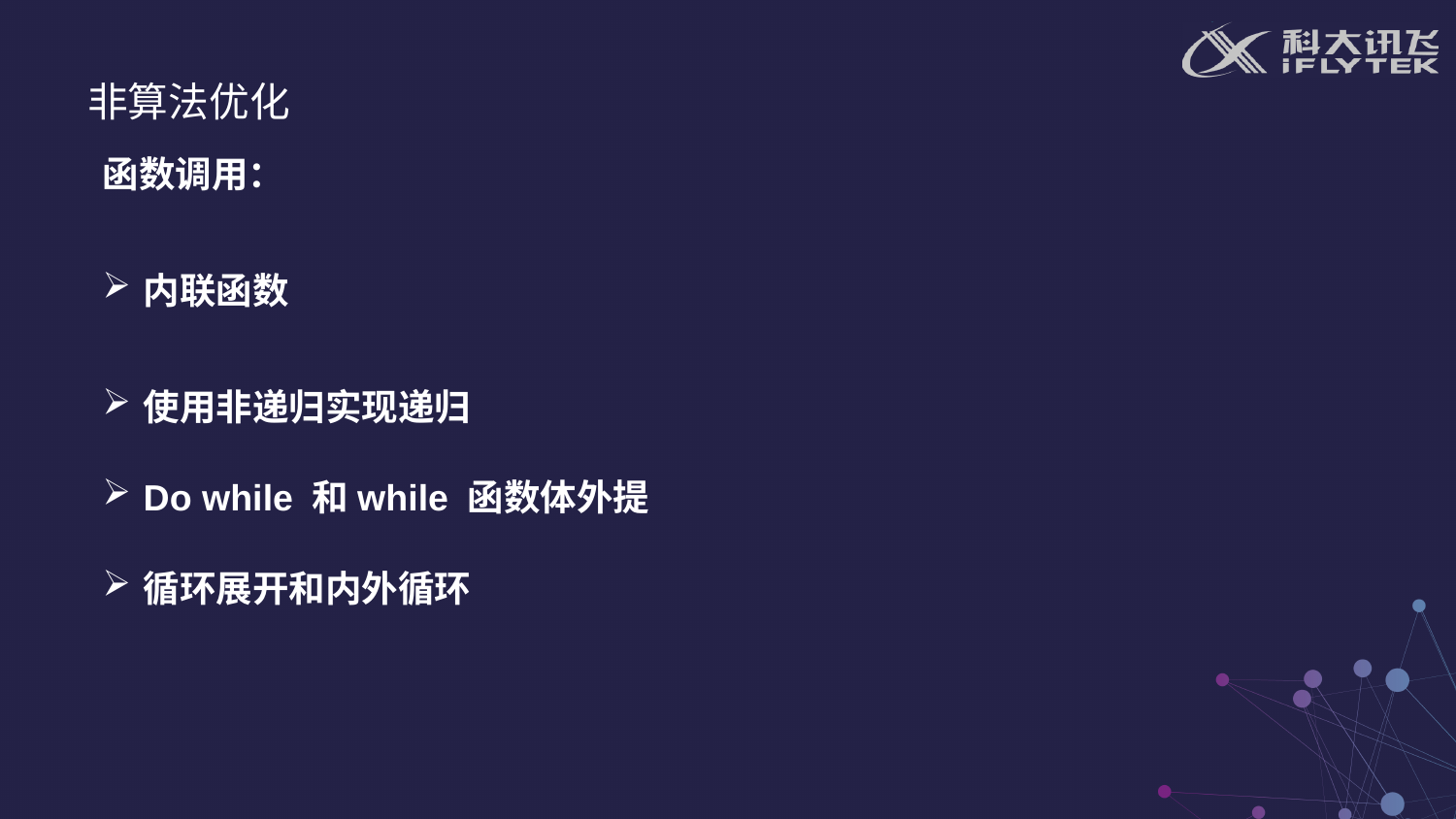

非算法优化
函数调用：
内联函数
使用非递归实现递归
Do while 和while 函数体外提
循环展开和内外循环